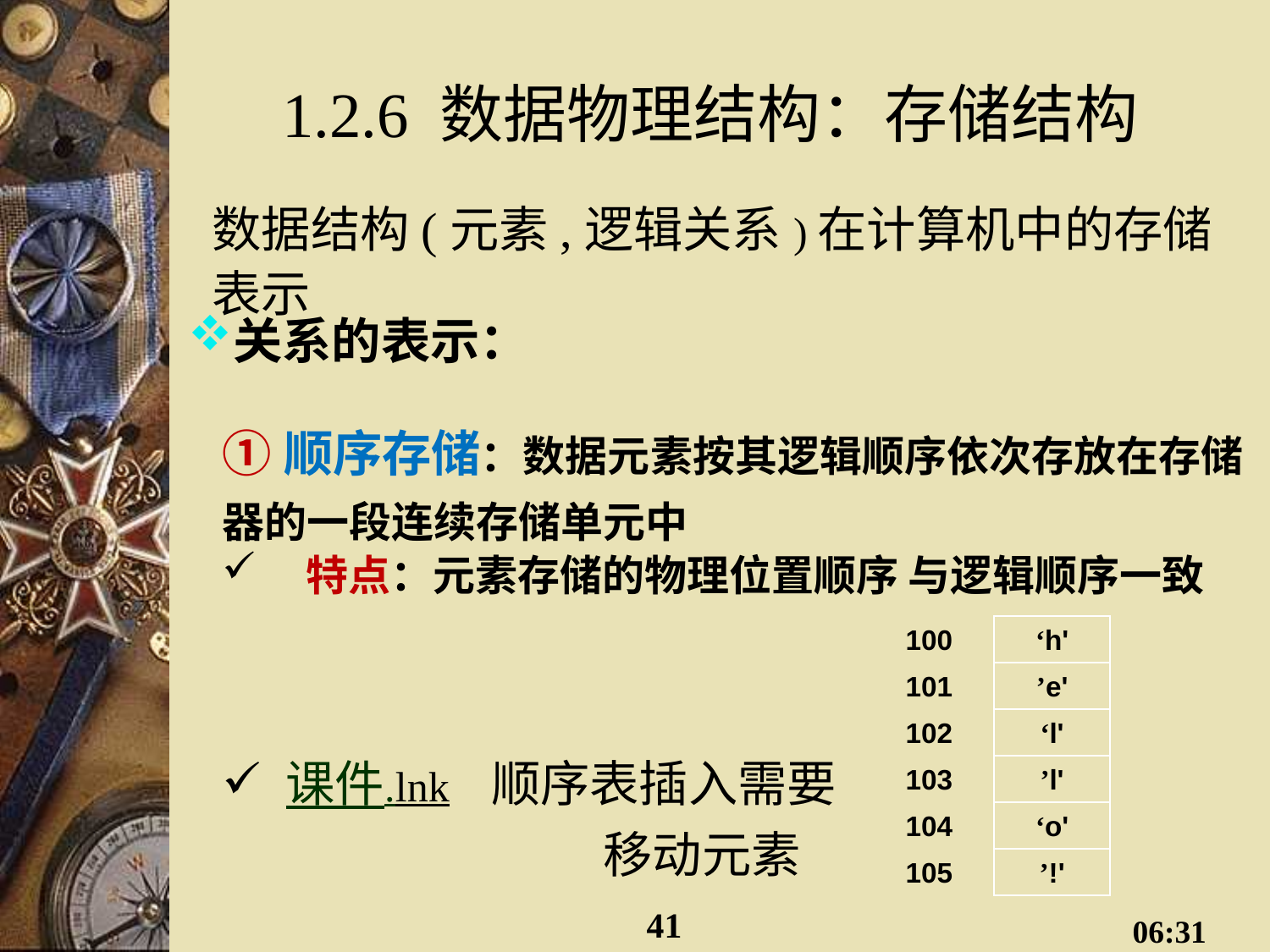

# 1.2.6 数据物理结构：存储结构
数据结构(元素,逻辑关系)在计算机中的存储表示
关系的表示：
①顺序存储：数据元素按其逻辑顺序依次存放在存储器的一段连续存储单元中
 特点：元素存储的物理位置顺序 与逻辑顺序一致

课件.lnk   顺序表插入需要
			移动元素

| 100 | ‘h' |
| --- | --- |
| 101 | ’e' |
| 102 | ‘l' |
| 103 | ’l' |
| 104 | ‘o' |
| 105 | ’!' |